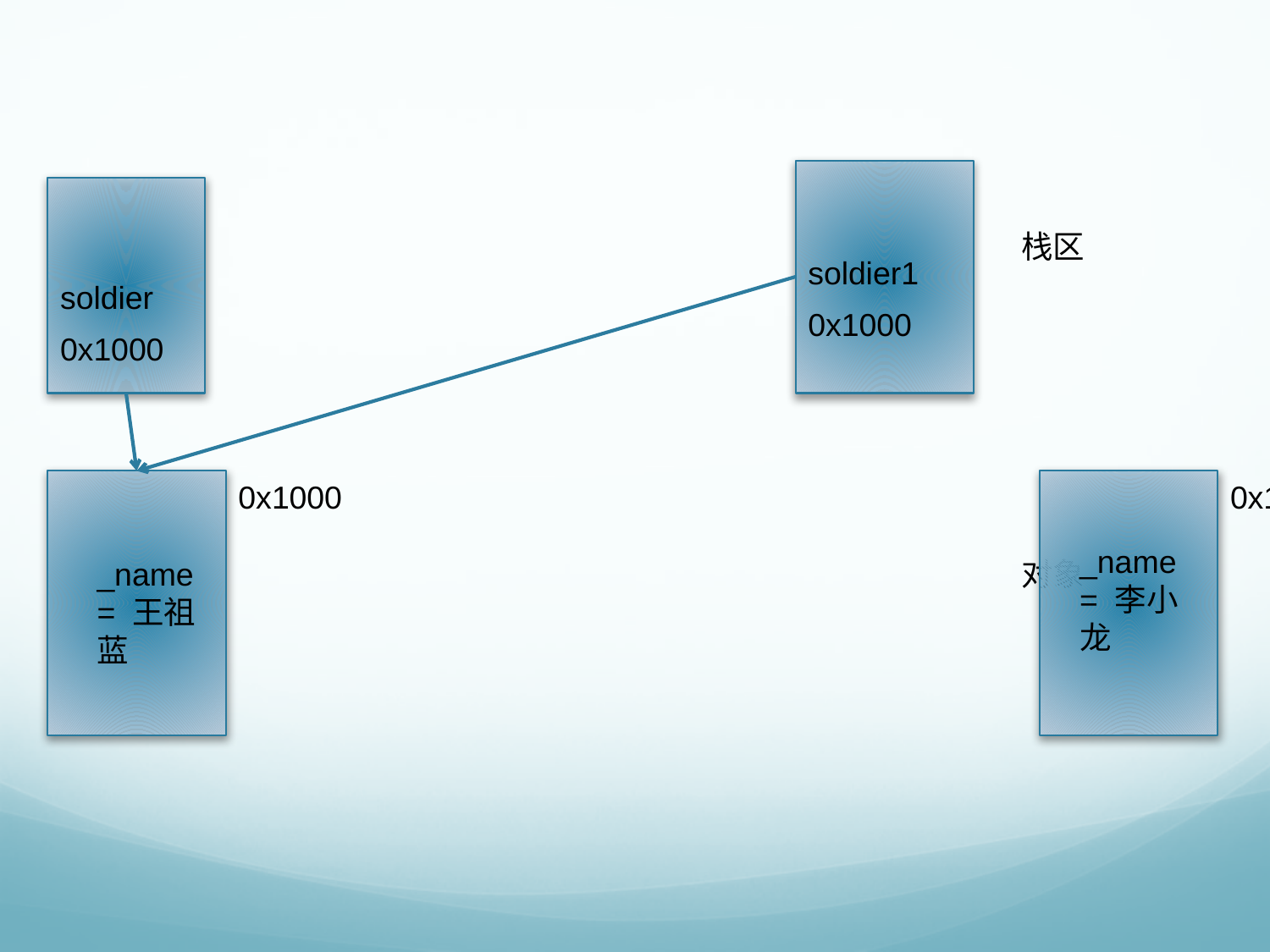

栈区
soldier1
soldier
0x1000
0x1000

0x1000

0x1001
_name = 李小龙
对象
_name = 王祖蓝